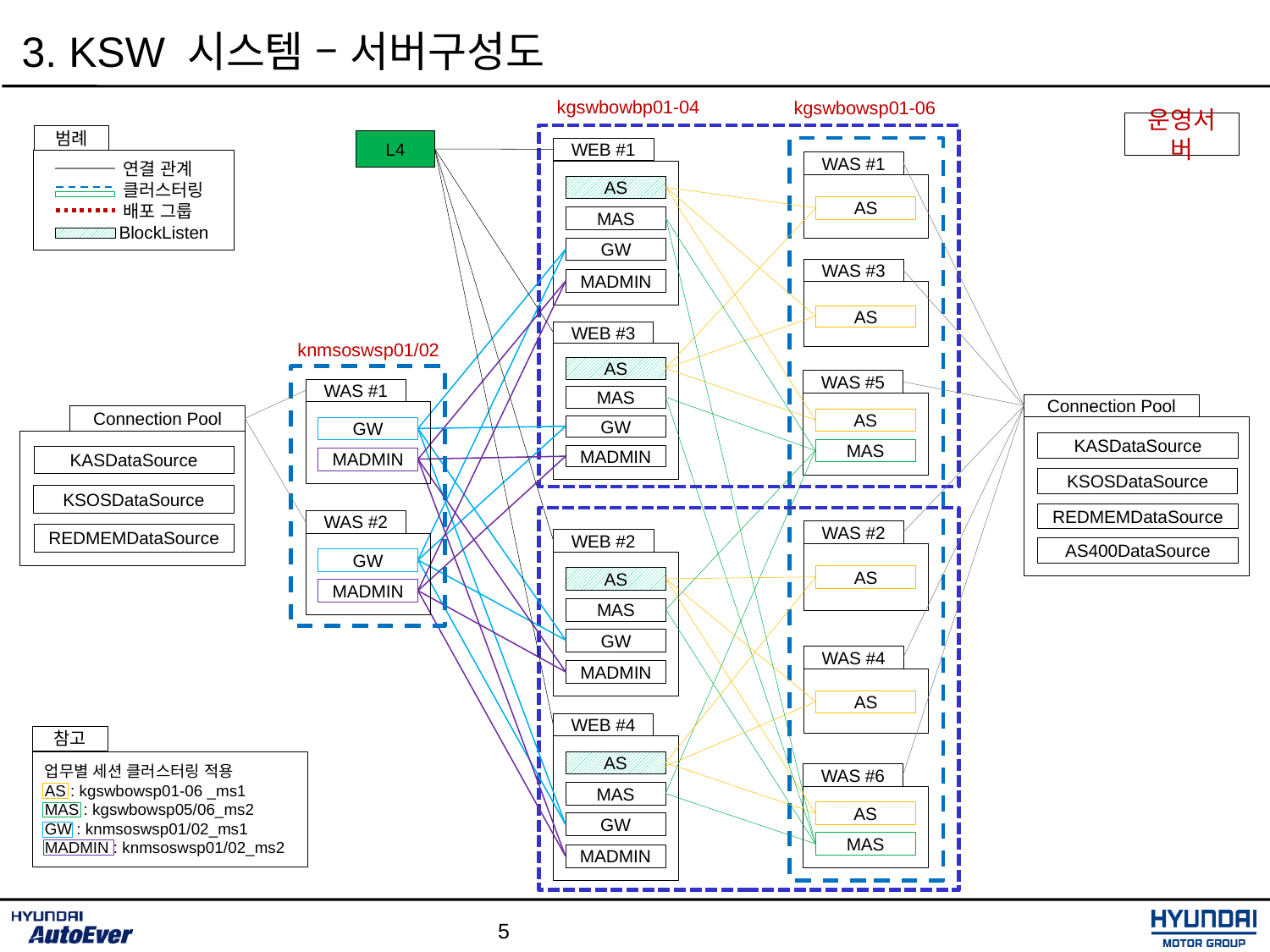

3. KSW 시스템 – 서버구성도
kgswbowbp01-04
kgswbowsp01-06
운영서버

범례
L4

WEB #1

AS
MAS
GW
MADMIN
               연결 관계
               클러스터링
               배포 그룹
               BlockListen
WAS #1

AS

WAS #3

AS
WEB #3

AS
MAS
GW
MADMIN
knmsoswsp01/02

WAS #1

GW
MADMIN
WAS #2

GW
MADMIN
WAS #5

AS
MAS
Connection Pool

KASDataSource
KSOSDataSource
REDMEMDataSource
AS400DataSource
Connection Pool

KASDataSource
KSOSDataSource
REDMEMDataSource

WAS #2

AS
WEB #2

AS
MAS
GW
MADMIN
WAS #4

AS
WEB #4

AS
MAS
GW
MADMIN
참고
업무별 세션 클러스터링 적용
AS : kgswbowsp01-06 _ms1
MAS : kgswbowsp05/06_ms2
GW : knmsoswsp01/02_ms1
MADMIN : knmsoswsp01/02_ms2

WAS #6

AS
MAS
5